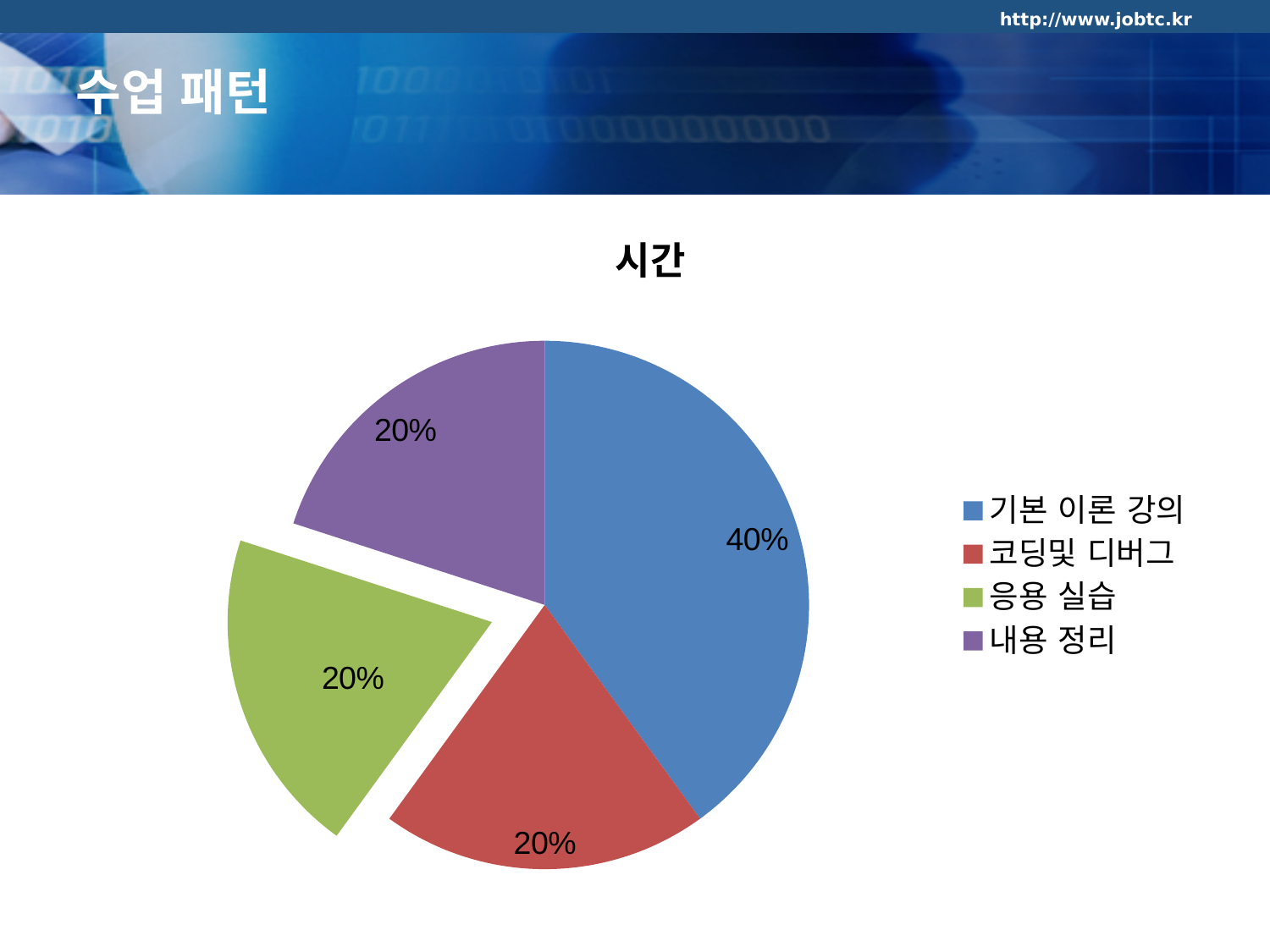

수업 패턴

### Chart:

| Category | 시간 |
|---|---|
| 기본 이론 강의 | 4.0 |
| 코딩및 디버그 | 2.0 |
| 응용 실습 | 2.0 |
| 내용 정리 | 2.0 |